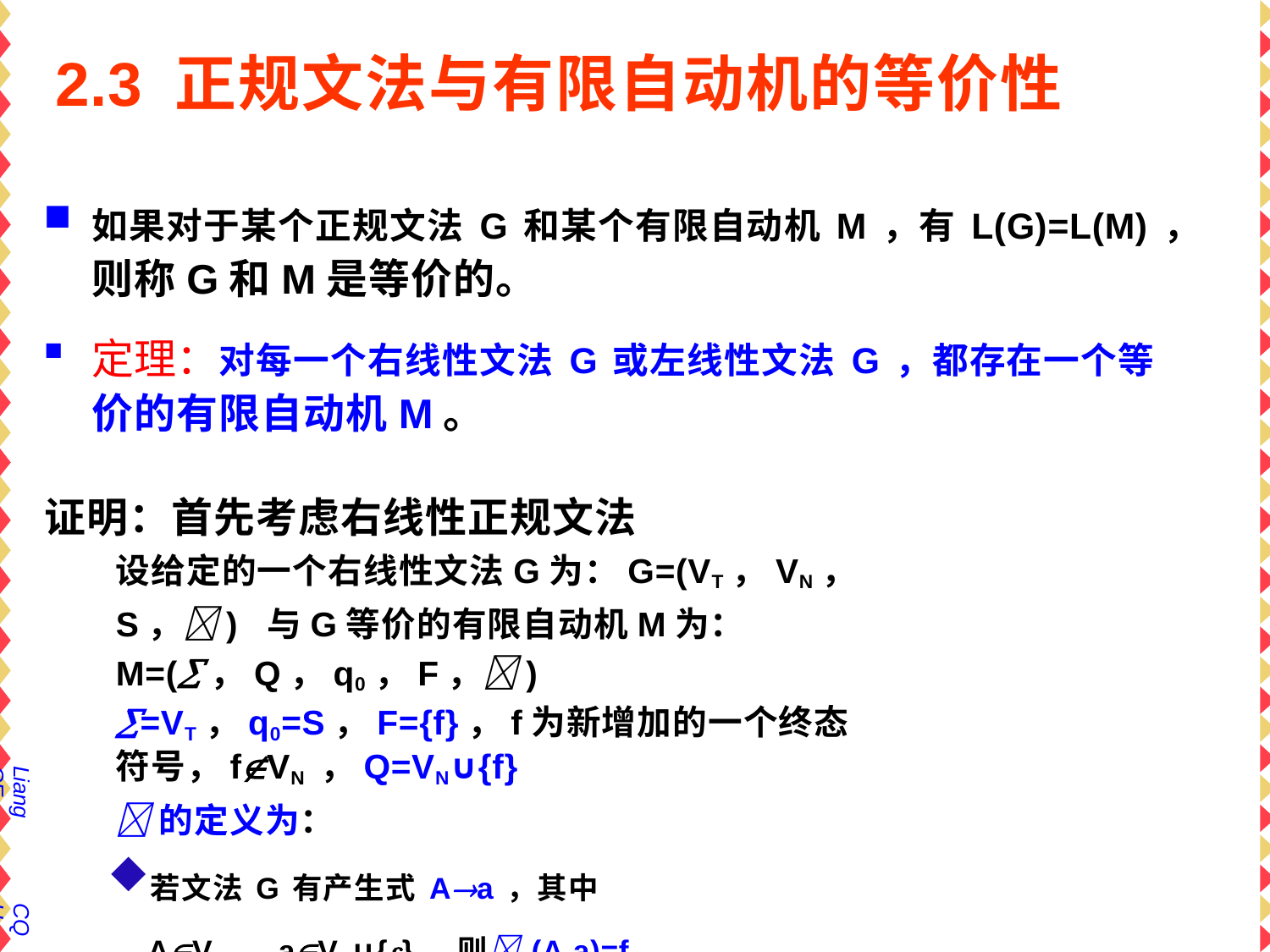

# 2.3 正规文法与有限自动机的等价性
如果对于某个正规文法G和某个有限自动机M，有L(G)=L(M)，  则称G和M是等价的。
定理：对每一个右线性文法G或左线性文法G，都存在一个等 价的有限自动机M。

证明：首先考虑右线性正规文法
设给定的一个右线性文法G为：G=(VT，VN，S，ϕ)  与G等价的有限自动机M为：M=(∑，Q，q0，F，δ)
∑=VT，q0=S，F={f}，f为新增加的一个终态符号，f∉VN ，Q=VN∪{f}
δ的定义为：
若文法G有产生式A→a，其中A∈VN，a∈VT∪{ε}，则δ(A,a)=f。
若文法G有产生式A→aA1|aA2|…|aAk，
其中A,Ai∈VN,(i=1,2,…,k),a∈VT∪{ε}，则δ(A,a)={A1,A2,…,Ak}。

69
Liang GE
CQU